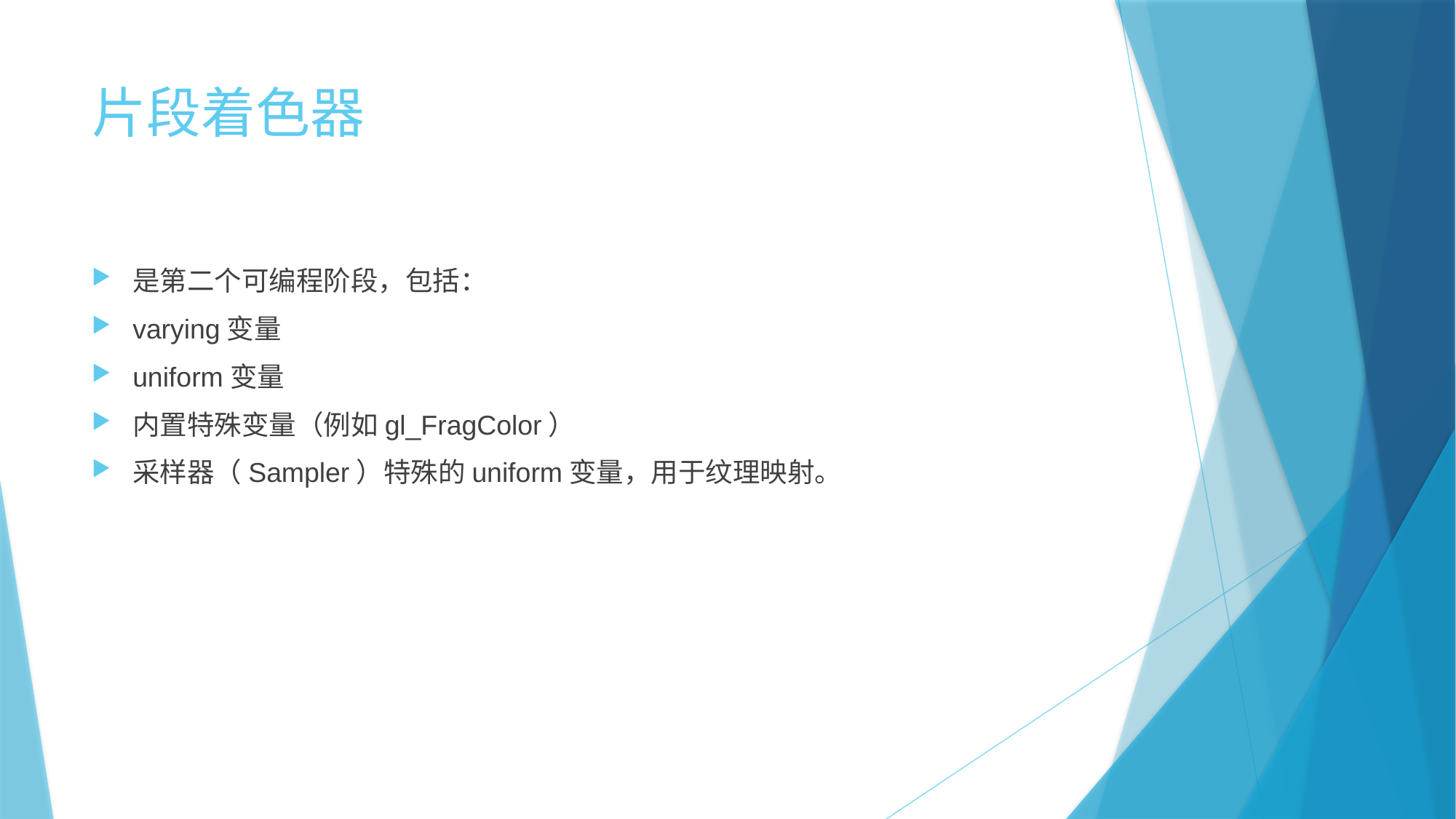

# 片段着色器
是第二个可编程阶段，包括：
varying变量
uniform变量
内置特殊变量（例如gl_FragColor）
采样器（Sampler）特殊的uniform变量，用于纹理映射。